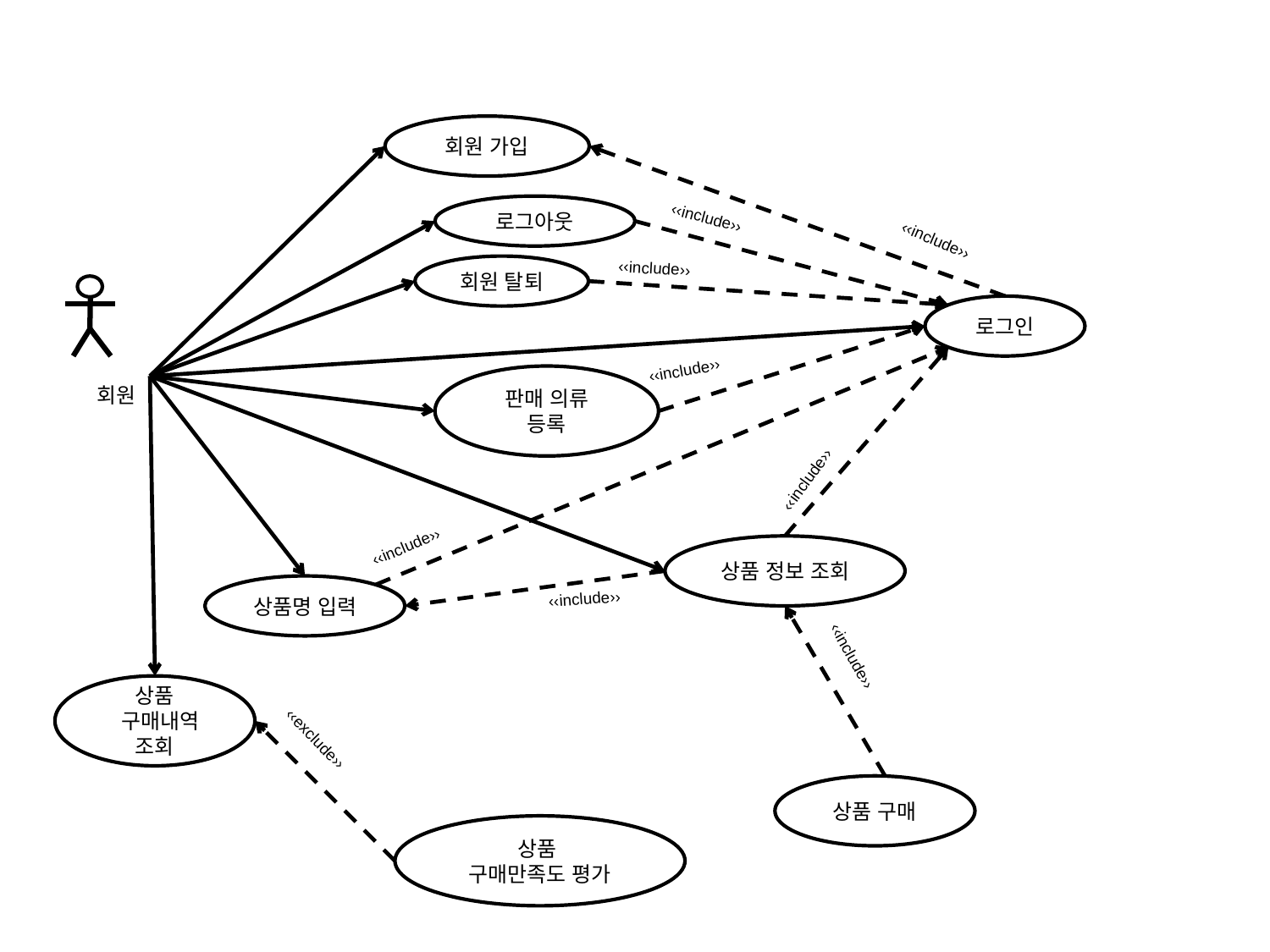

회원 가입
로그아웃
‹‹include››
‹‹include››
‹‹include››
회원 탈퇴

로그인
‹‹include››
판매 의류
등록
회원
‹‹include››
‹‹include››
상품 정보 조회
상품명 입력
‹‹include››
‹‹include››
상품
 구매내역 조회
‹‹exclude››
상품 구매
상품
구매만족도 평가